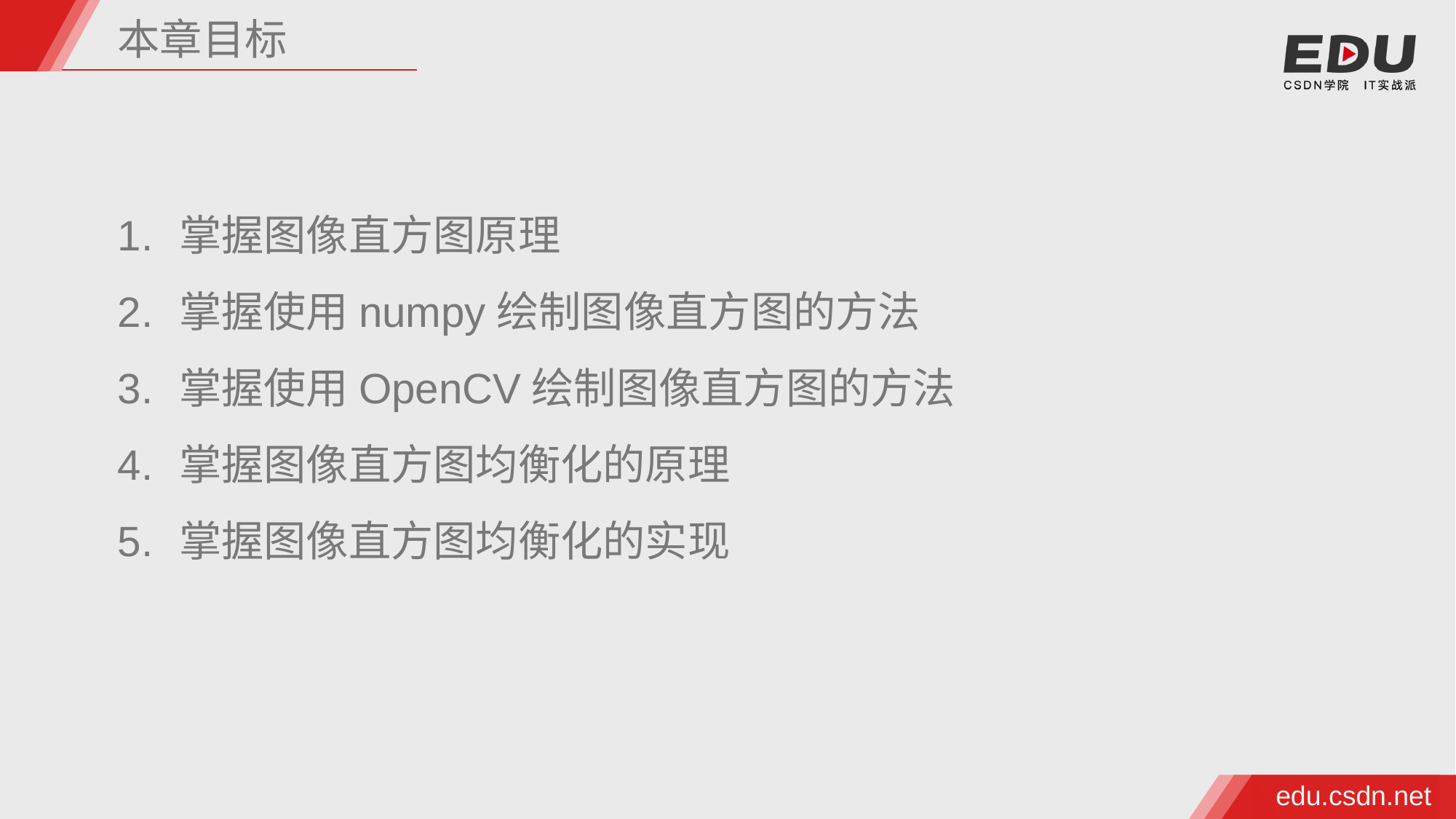

本章目标
掌握图像直方图原理
掌握使用numpy绘制图像直方图的方法
掌握使用OpenCV绘制图像直方图的方法
掌握图像直方图均衡化的原理
掌握图像直方图均衡化的实现